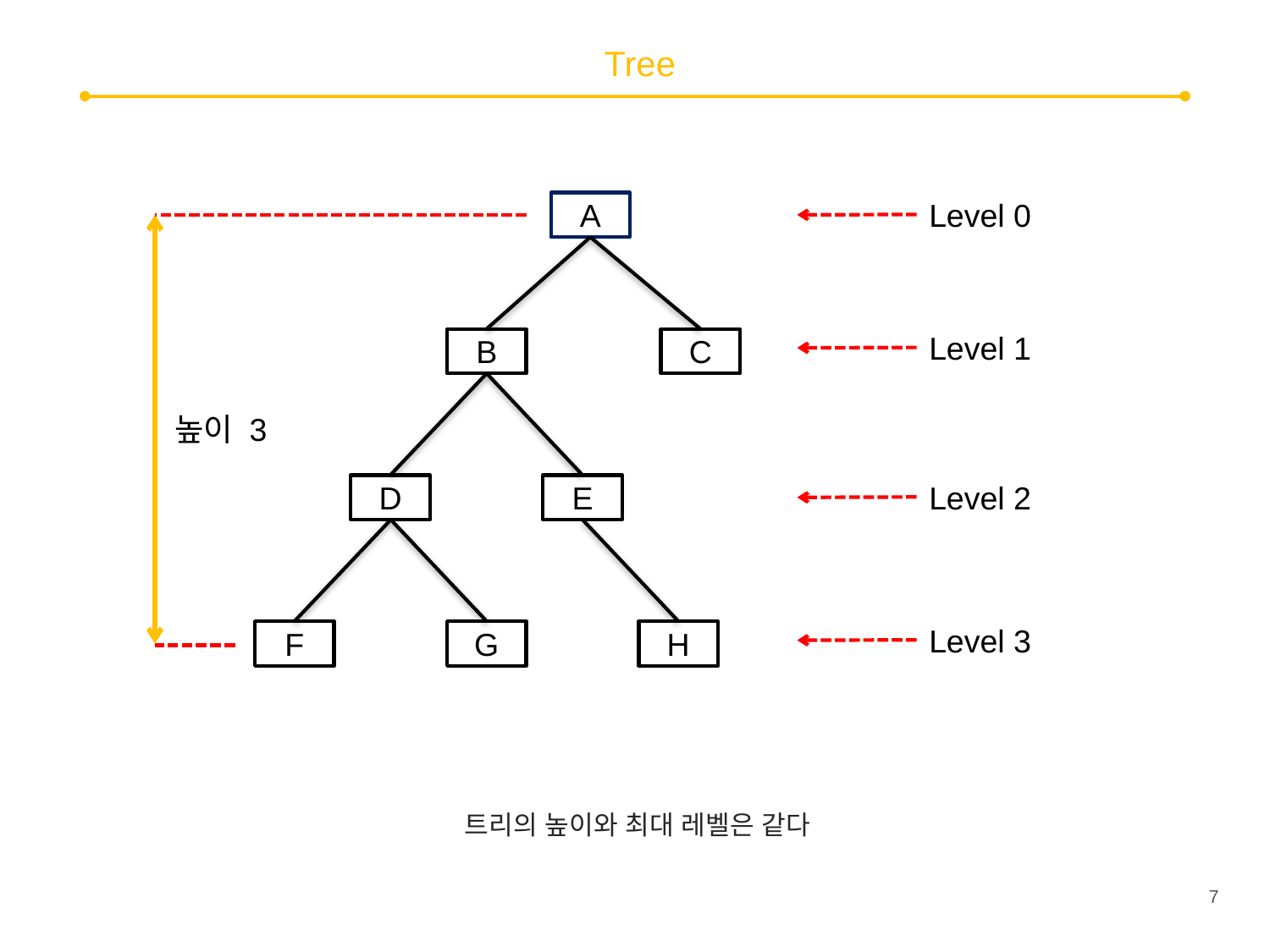

# Tree
Level 0
A
B
C
D
E
Level 1
높이 3
Level 2
Level 3
F
G
H
트리의 높이와 최대 레벨은 같다